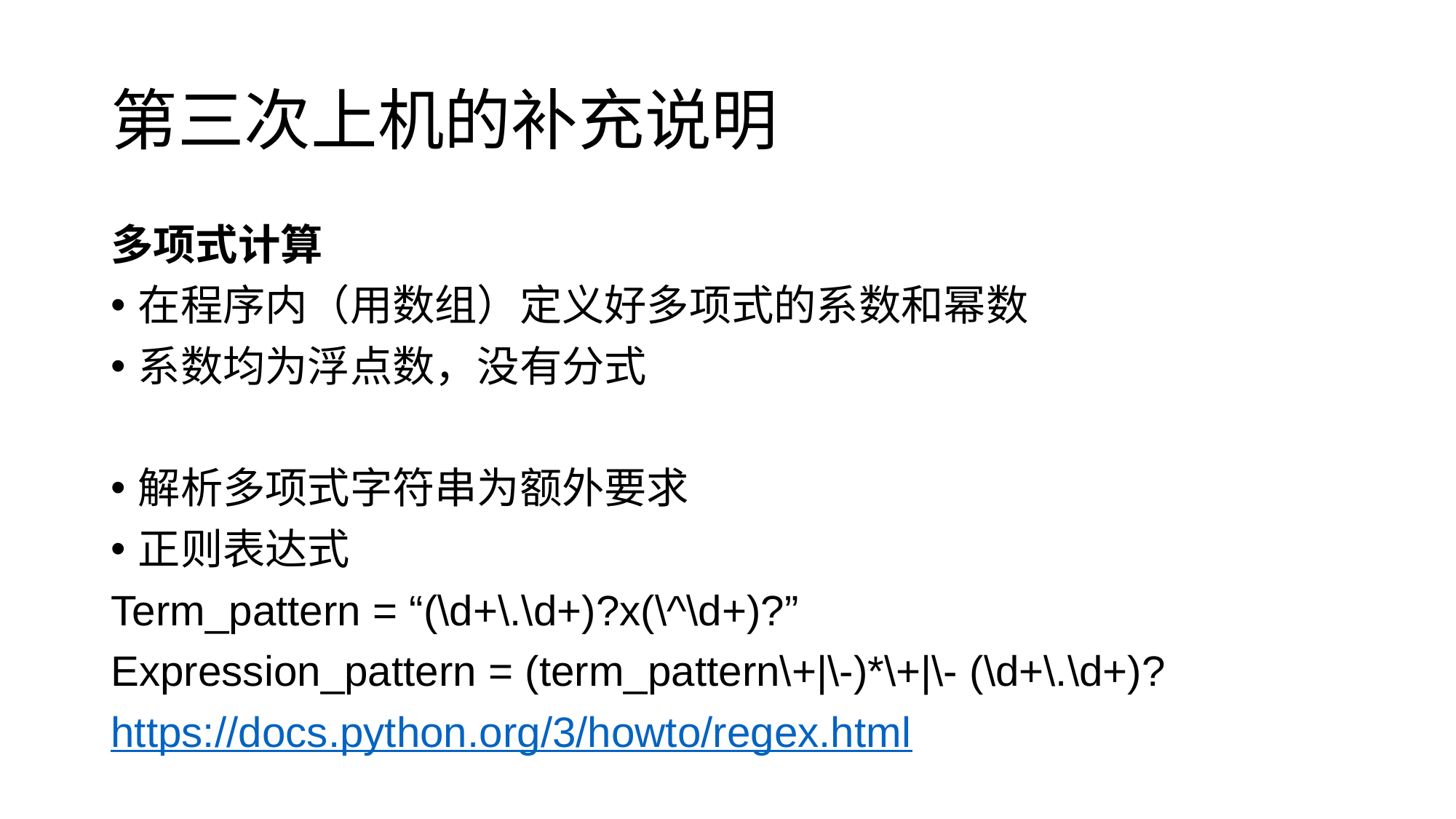

# 第三次上机的补充说明
多项式计算
在程序内（用数组）定义好多项式的系数和幂数
系数均为浮点数，没有分式

解析多项式字符串为额外要求
正则表达式
Term_pattern = “(\d+\.\d+)?x(\^\d+)?”
Expression_pattern = (term_pattern\+|\-)*\+|\- (\d+\.\d+)?
https://docs.python.org/3/howto/regex.html